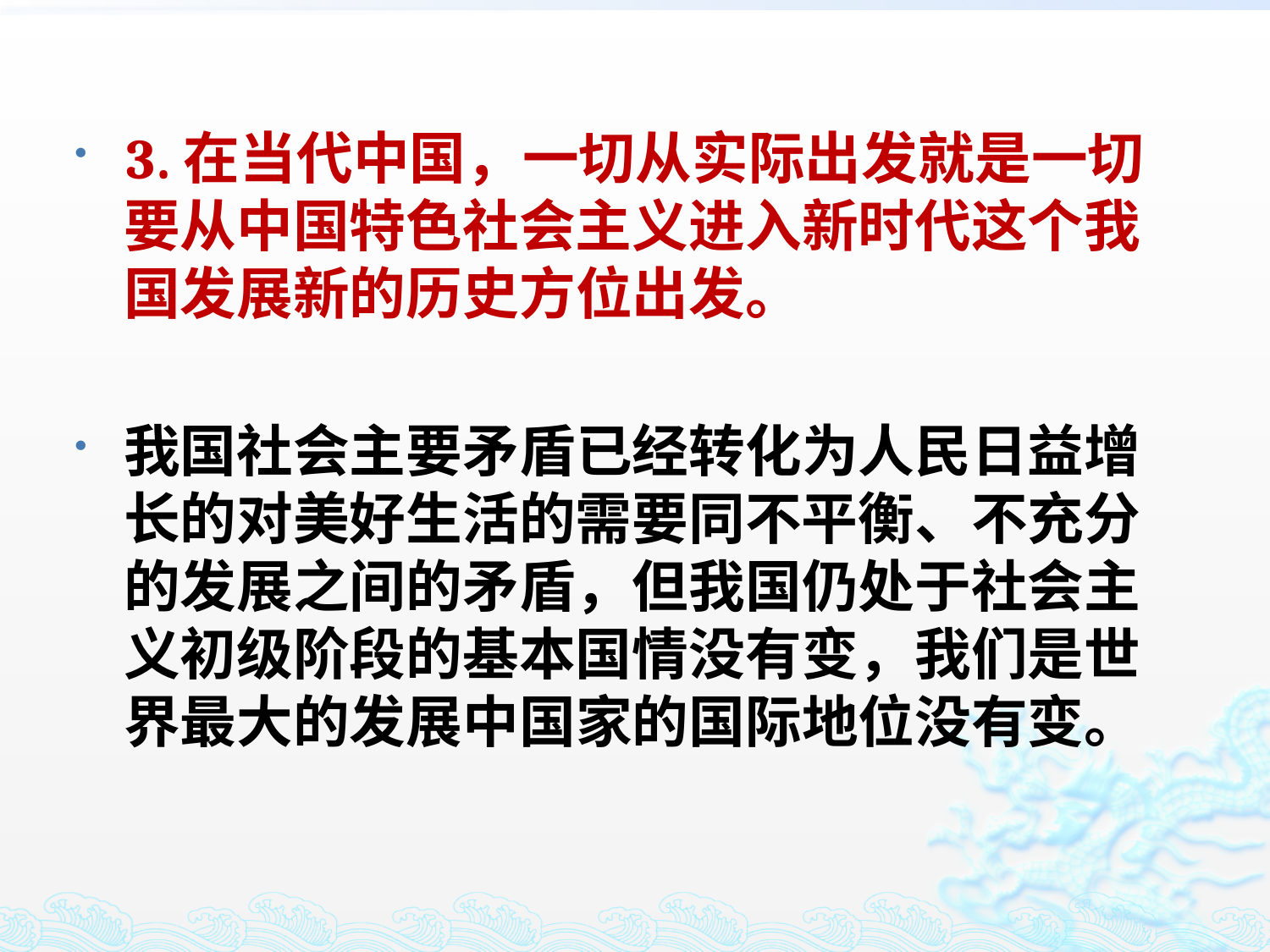

3.在当代中国，一切从实际出发就是一切要从中国特色社会主义进入新时代这个我国发展新的历史方位出发。

我国社会主要矛盾已经转化为人民日益增长的对美好生活的需要同不平衡、不充分的发展之间的矛盾，但我国仍处于社会主义初级阶段的基本国情没有变，我们是世界最大的发展中国家的国际地位没有变。